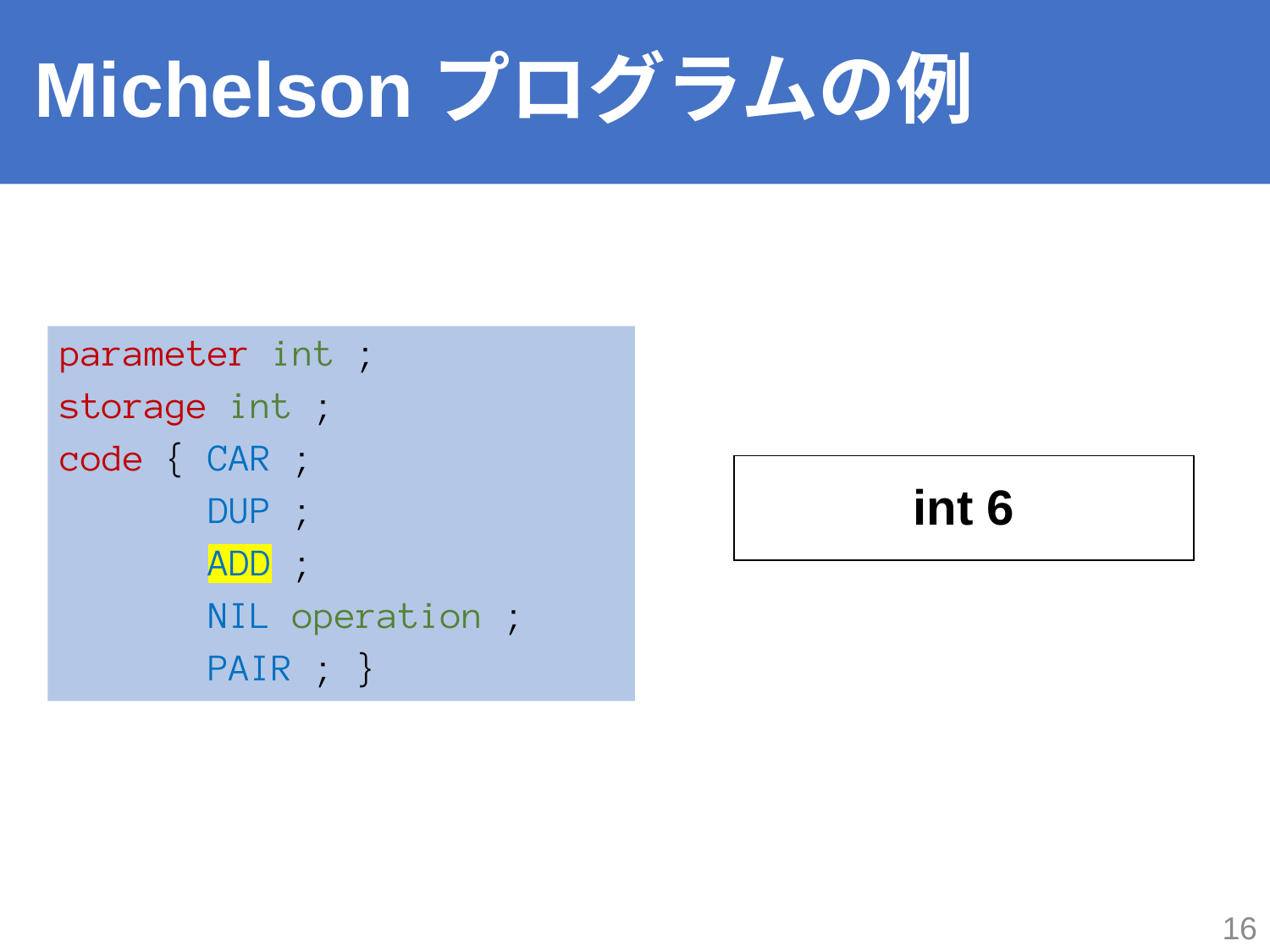

# Michelsonプログラムの例
parameter int ;
storage int ;
code { CAR ;
       DUP ;
       ADD ;
       NIL operation ;
       PAIR ; }
| int 6 |
| --- |
16